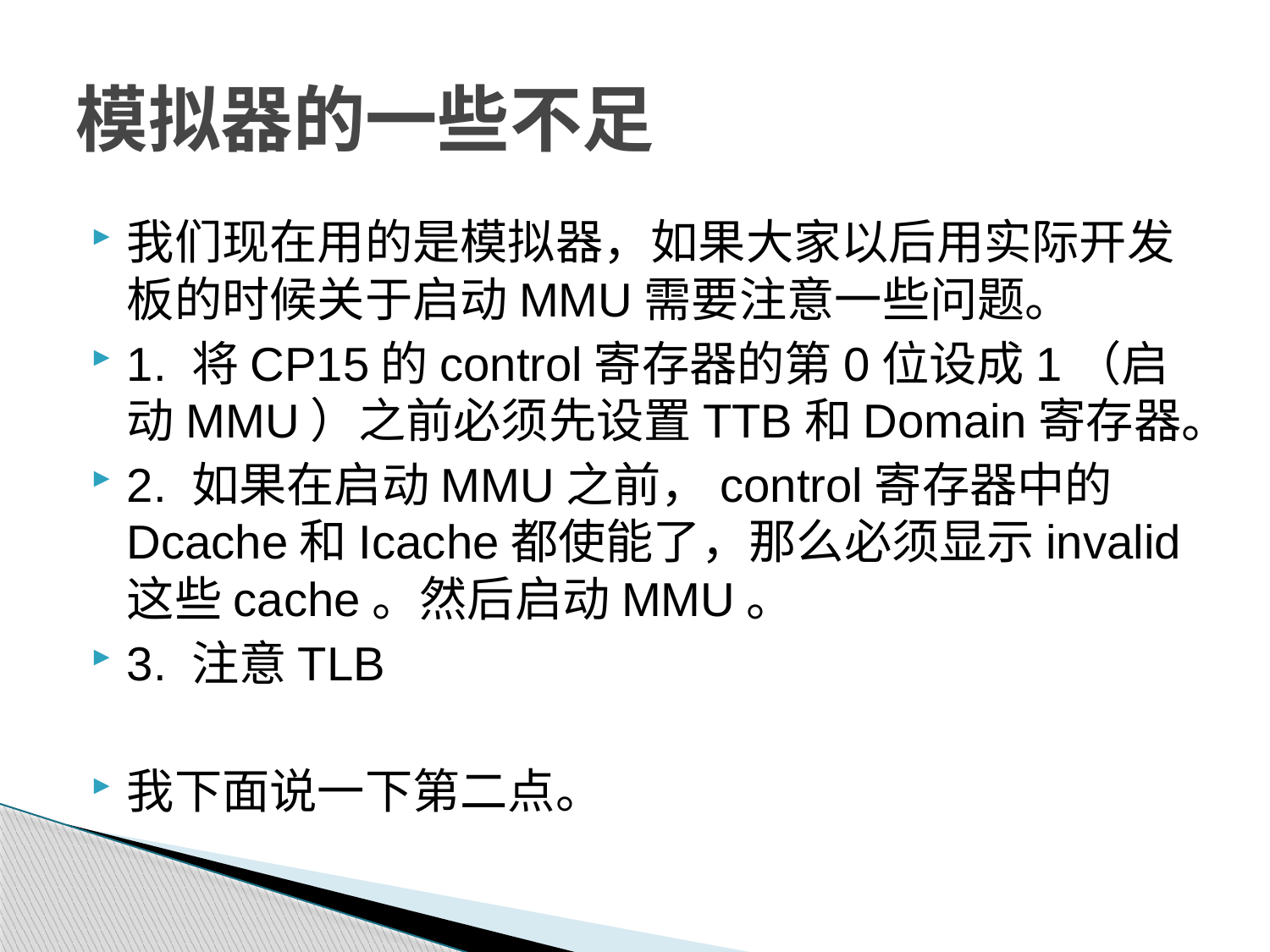

# 模拟器的一些不足
我们现在用的是模拟器，如果大家以后用实际开发板的时候关于启动MMU需要注意一些问题。
1. 将CP15的control寄存器的第0位设成1（启动MMU）之前必须先设置TTB和Domain寄存器。
2. 如果在启动MMU之前，control寄存器中的Dcache和Icache都使能了，那么必须显示invalid这些cache。然后启动MMU。
3. 注意TLB

我下面说一下第二点。